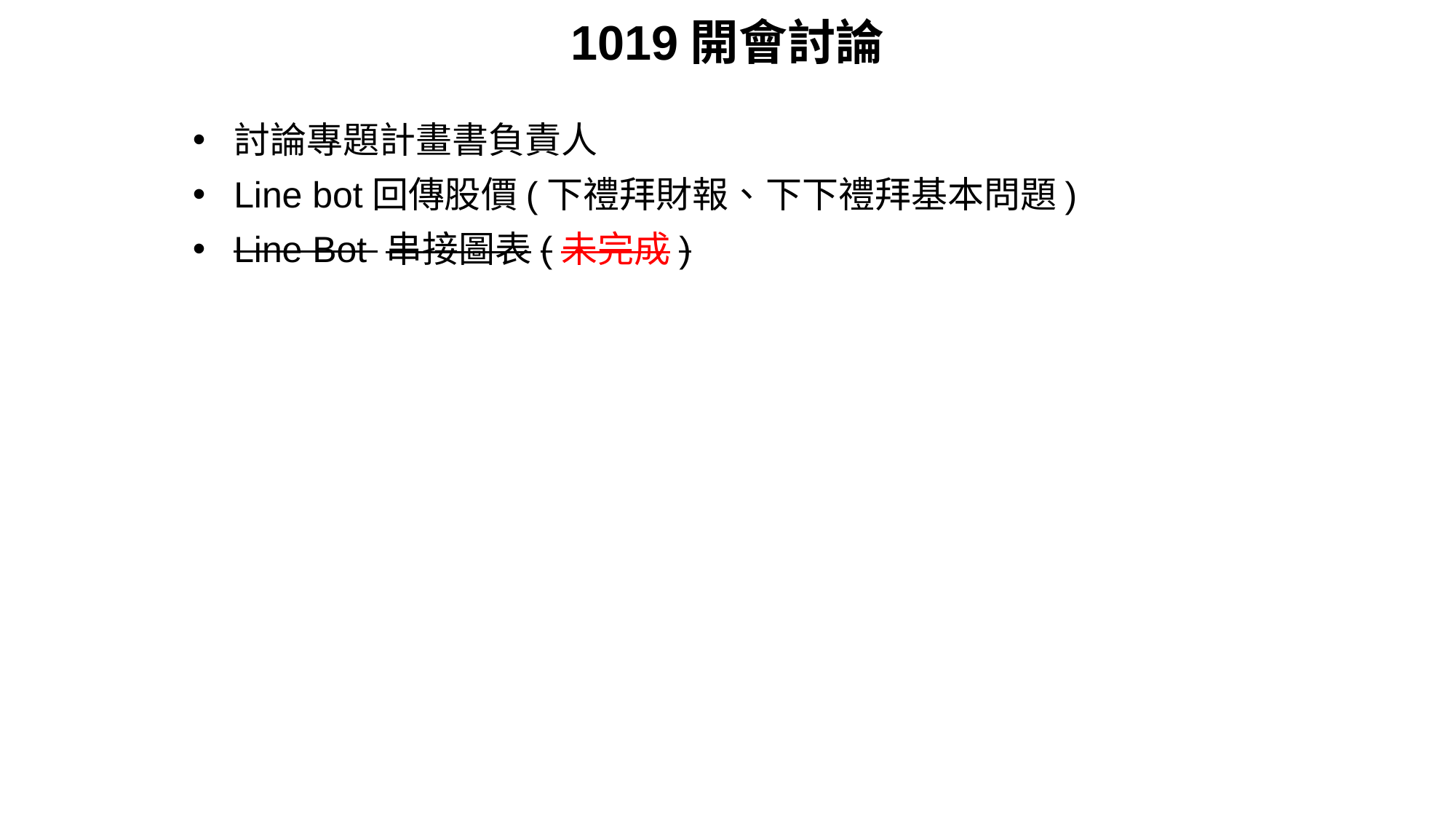

# 1019開會討論
討論專題計畫書負責人
Line bot回傳股價(下禮拜財報、下下禮拜基本問題)
Line Bot 串接圖表(未完成)